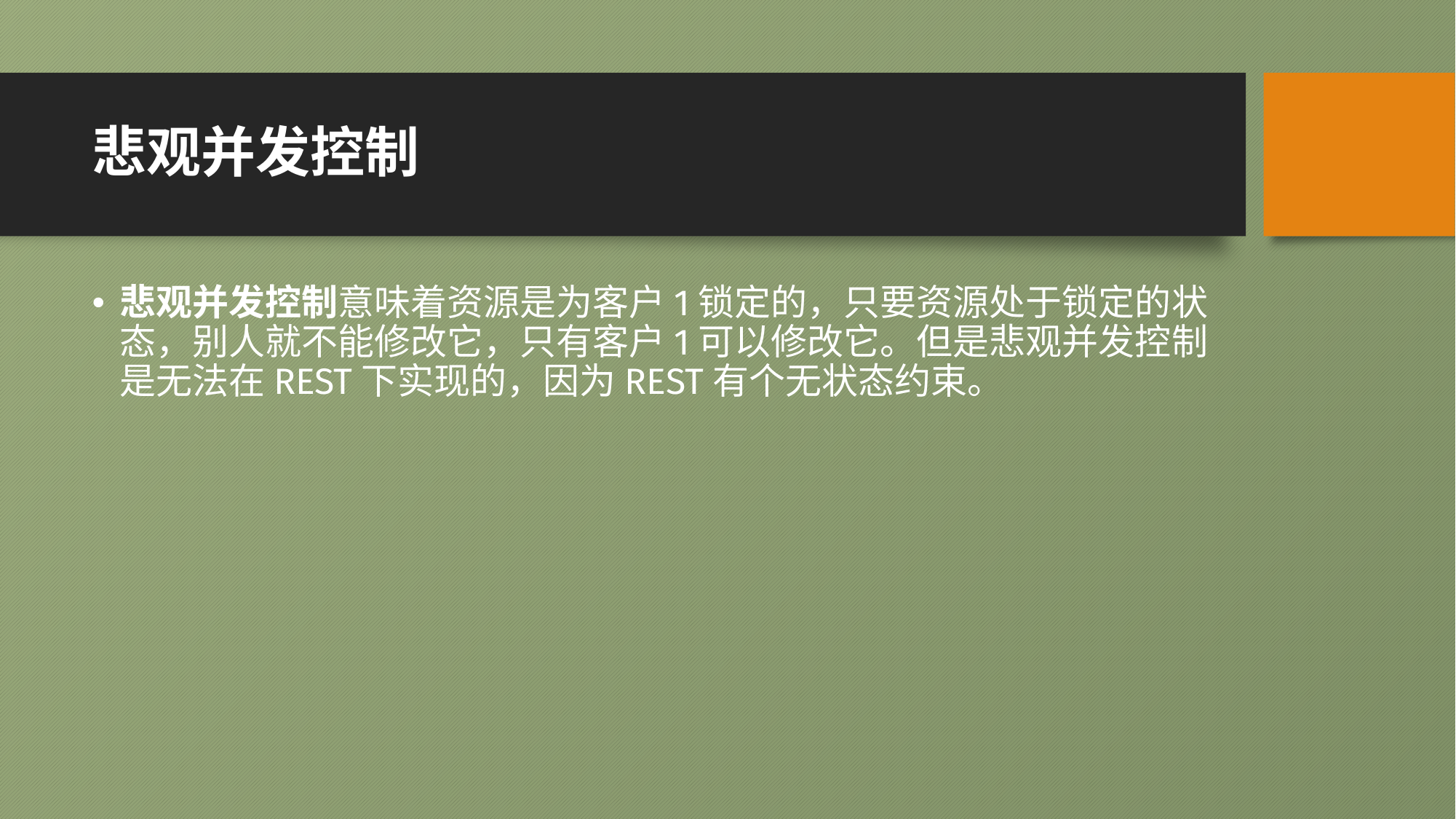

# 悲观并发控制
悲观并发控制意味着资源是为客户1锁定的，只要资源处于锁定的状态，别人就不能修改它，只有客户1可以修改它。但是悲观并发控制是无法在REST下实现的，因为REST有个无状态约束。